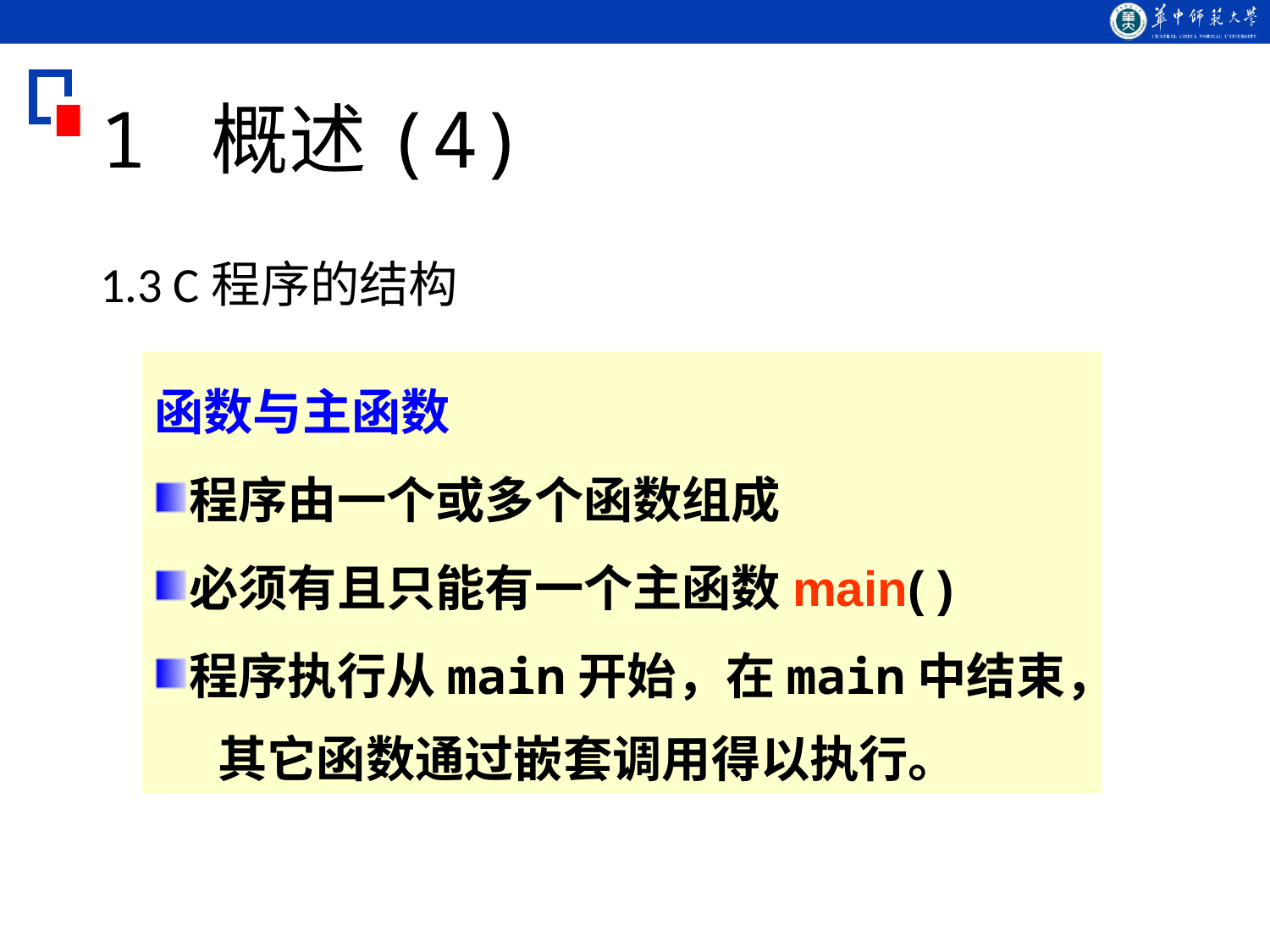

# 1 概述(4)
1.3 C程序的结构
函数与主函数
程序由一个或多个函数组成
必须有且只能有一个主函数main( )
程序执行从main开始，在main中结束，其它函数通过嵌套调用得以执行。